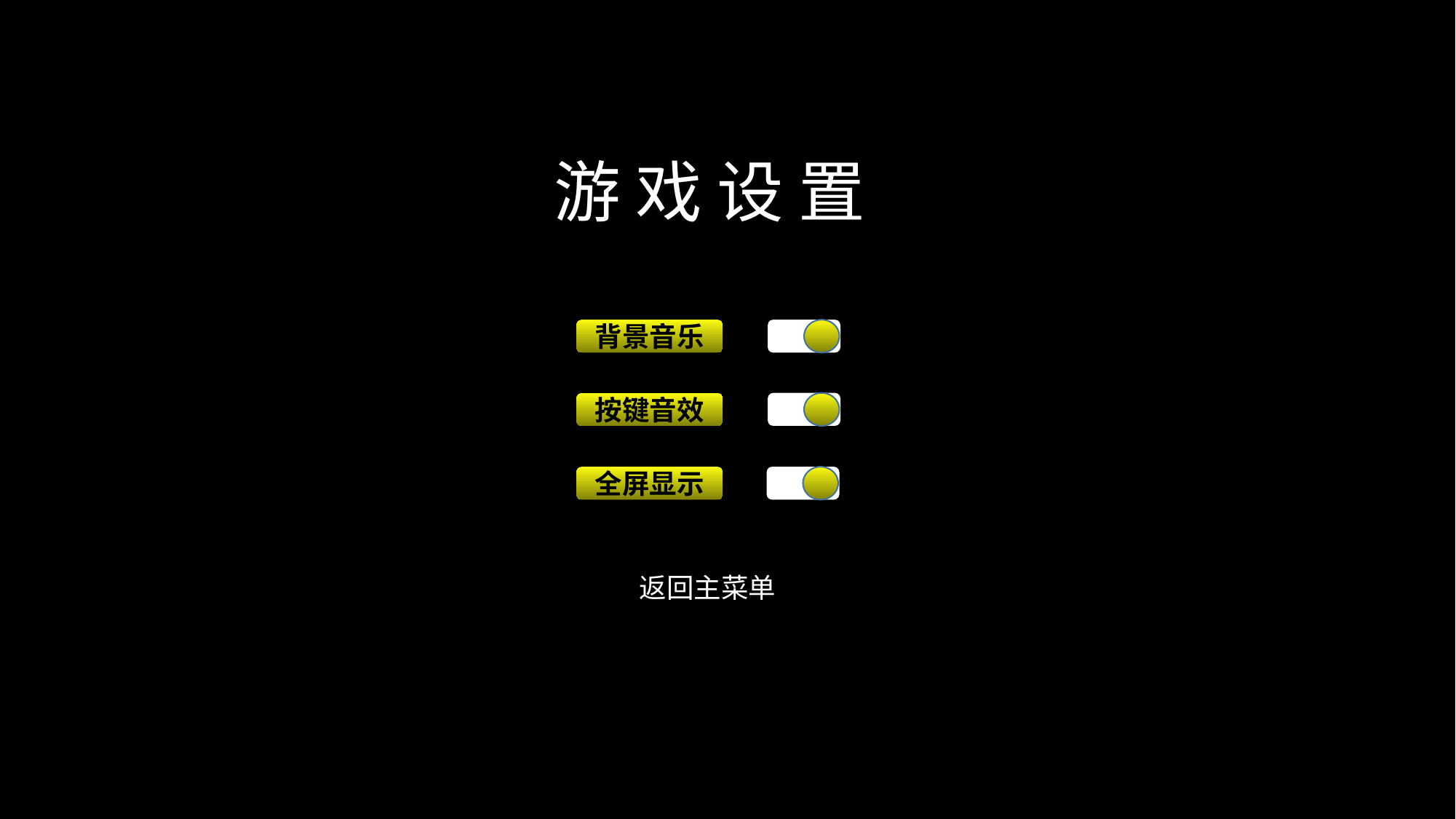

游 戏 设 置
背景音乐

按键音效

全屏显示

返回主菜单